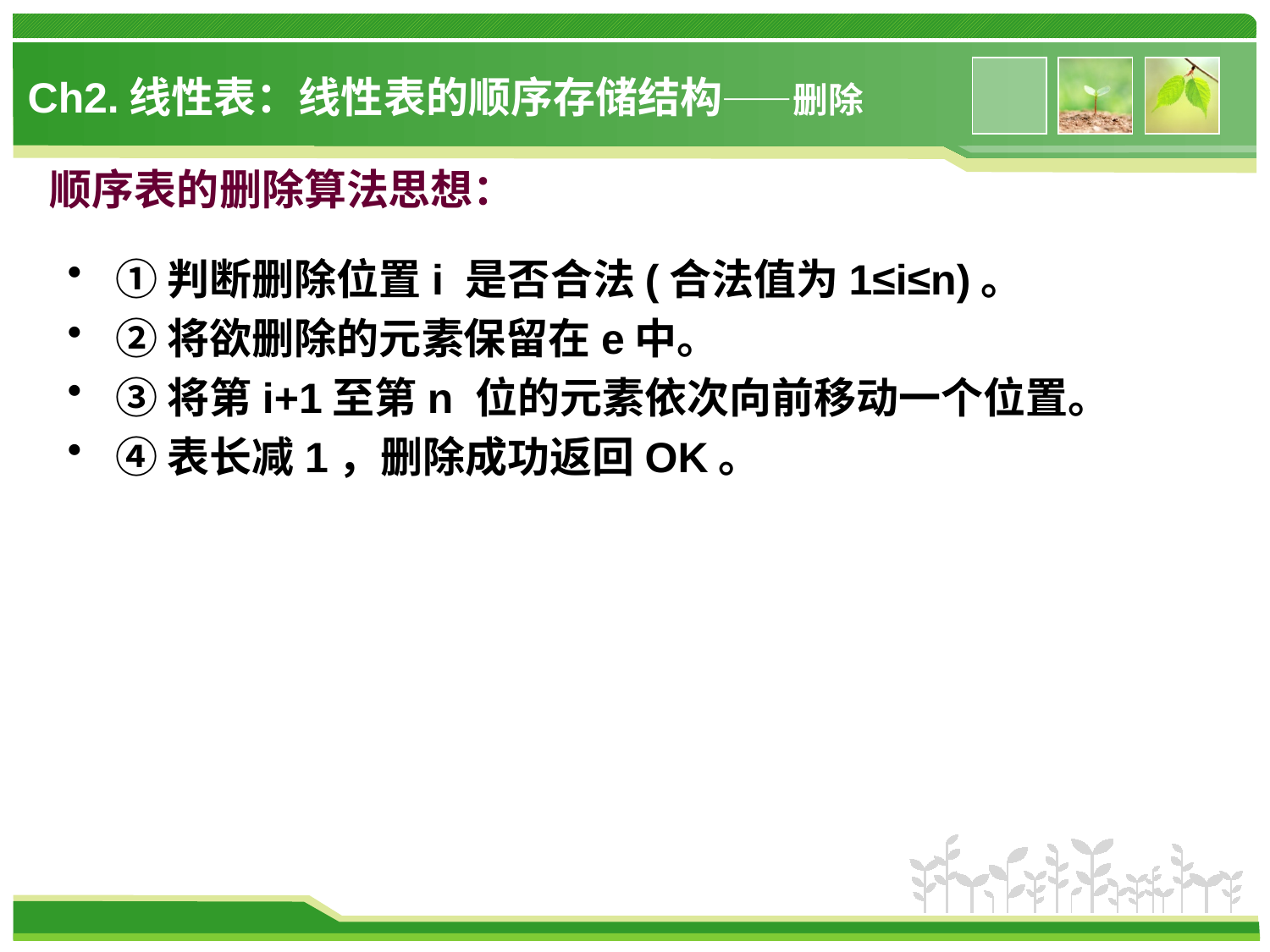

# Ch2.线性表：线性表的顺序存储结构——删除
顺序表的删除算法思想：
①判断删除位置i 是否合法(合法值为1≤i≤n)。
②将欲删除的元素保留在e中。
③将第i+1至第n 位的元素依次向前移动一个位置。
④表长减1，删除成功返回OK。
29